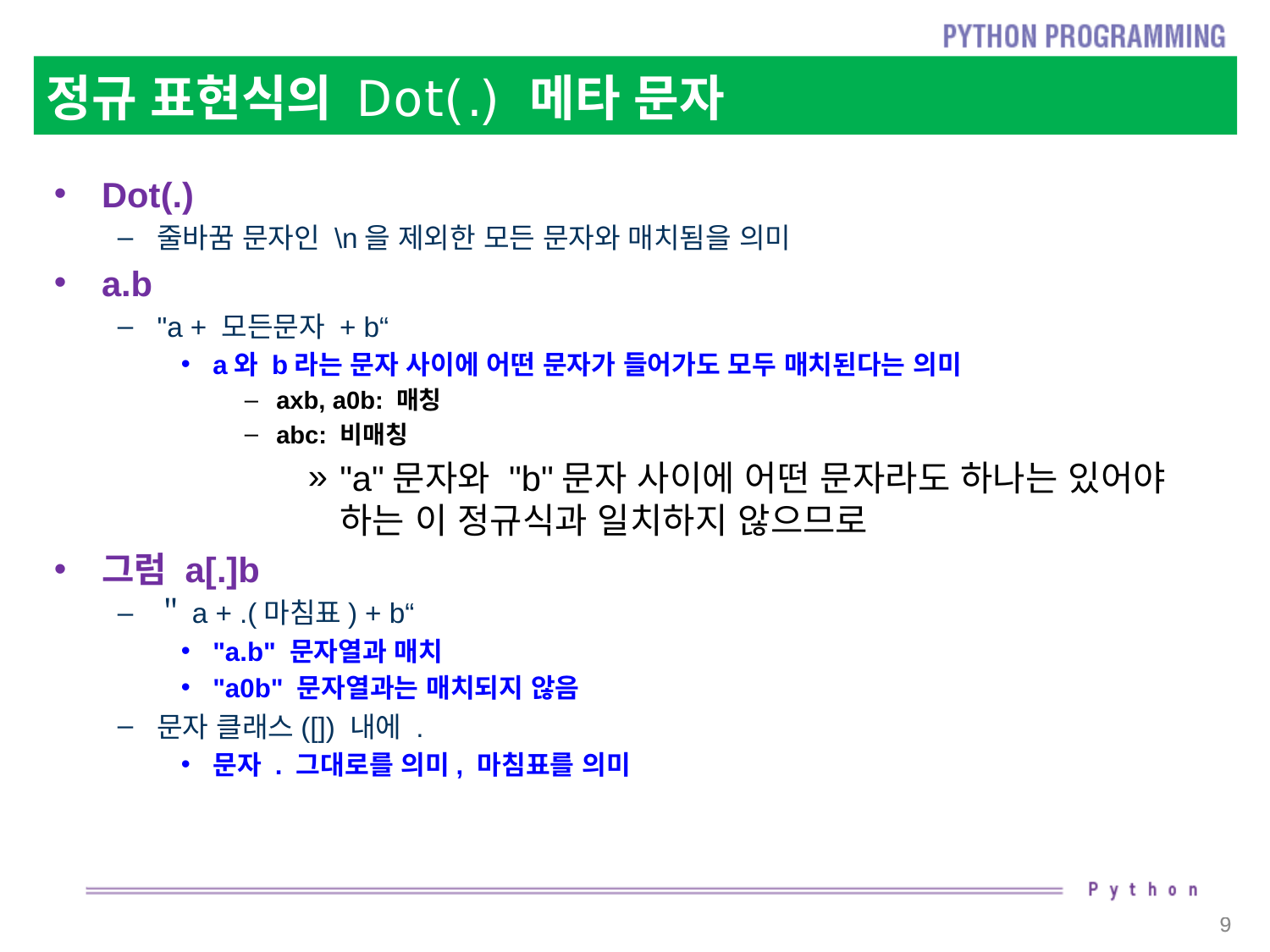

# 정규 표현식의 Dot(.) 메타 문자
Dot(.)
줄바꿈 문자인 \n을 제외한 모든 문자와 매치됨을 의미
a.b
"a + 모든문자 + b“
a와 b라는 문자 사이에 어떤 문자가 들어가도 모두 매치된다는 의미
axb, a0b: 매칭
abc: 비매칭
"a"문자와 "b"문자 사이에 어떤 문자라도 하나는 있어야 하는 이 정규식과 일치하지 않으므로
그럼 a[.]b
＂a + .(마침표) + b“
"a.b" 문자열과 매치
"a0b" 문자열과는 매치되지 않음
문자 클래스([]) 내에 .
문자 . 그대로를 의미, 마침표를 의미
9